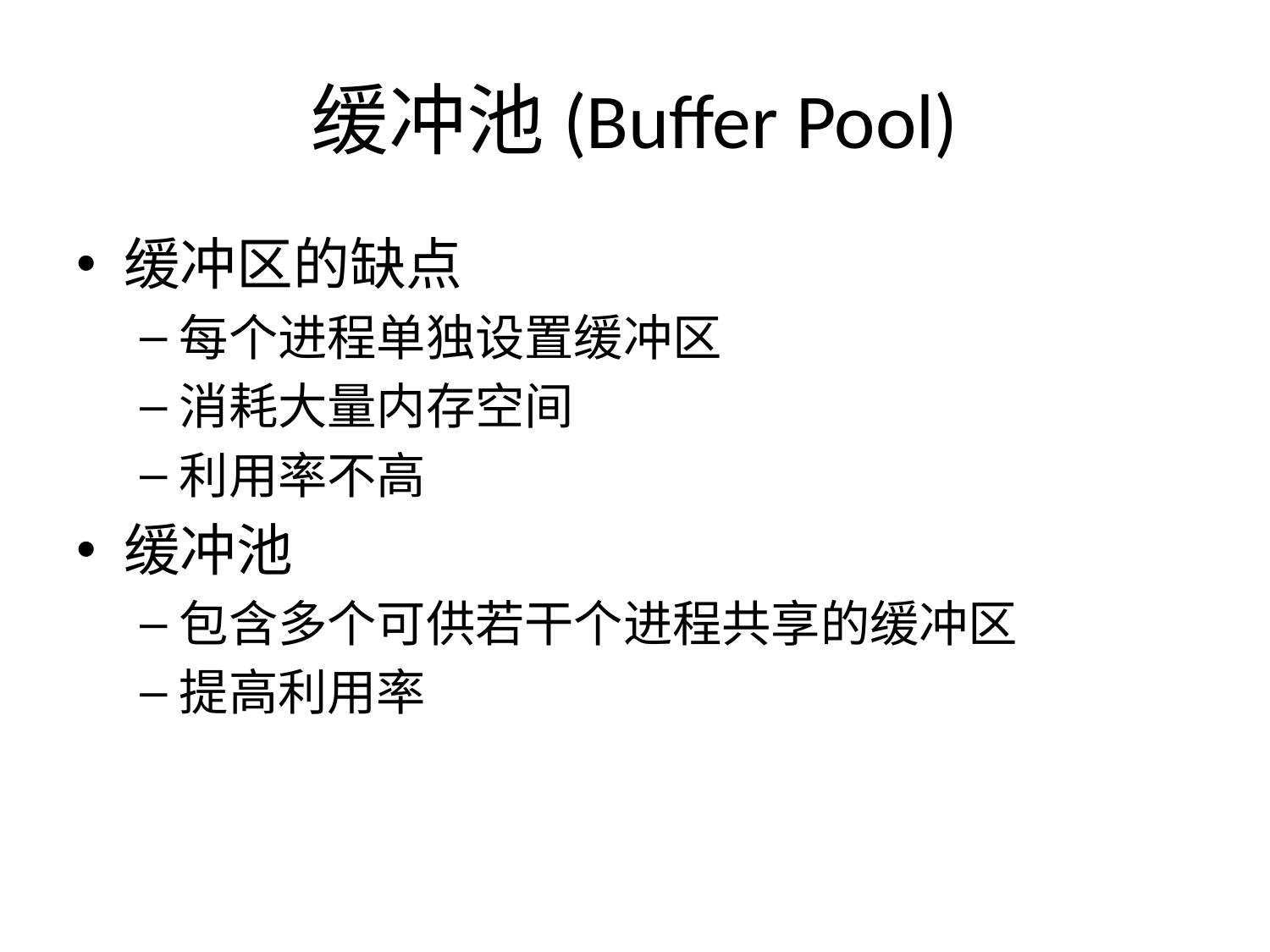

# 缓冲池(Buffer Pool)
缓冲区的缺点
每个进程单独设置缓冲区
消耗大量内存空间
利用率不高
缓冲池
包含多个可供若干个进程共享的缓冲区
提高利用率